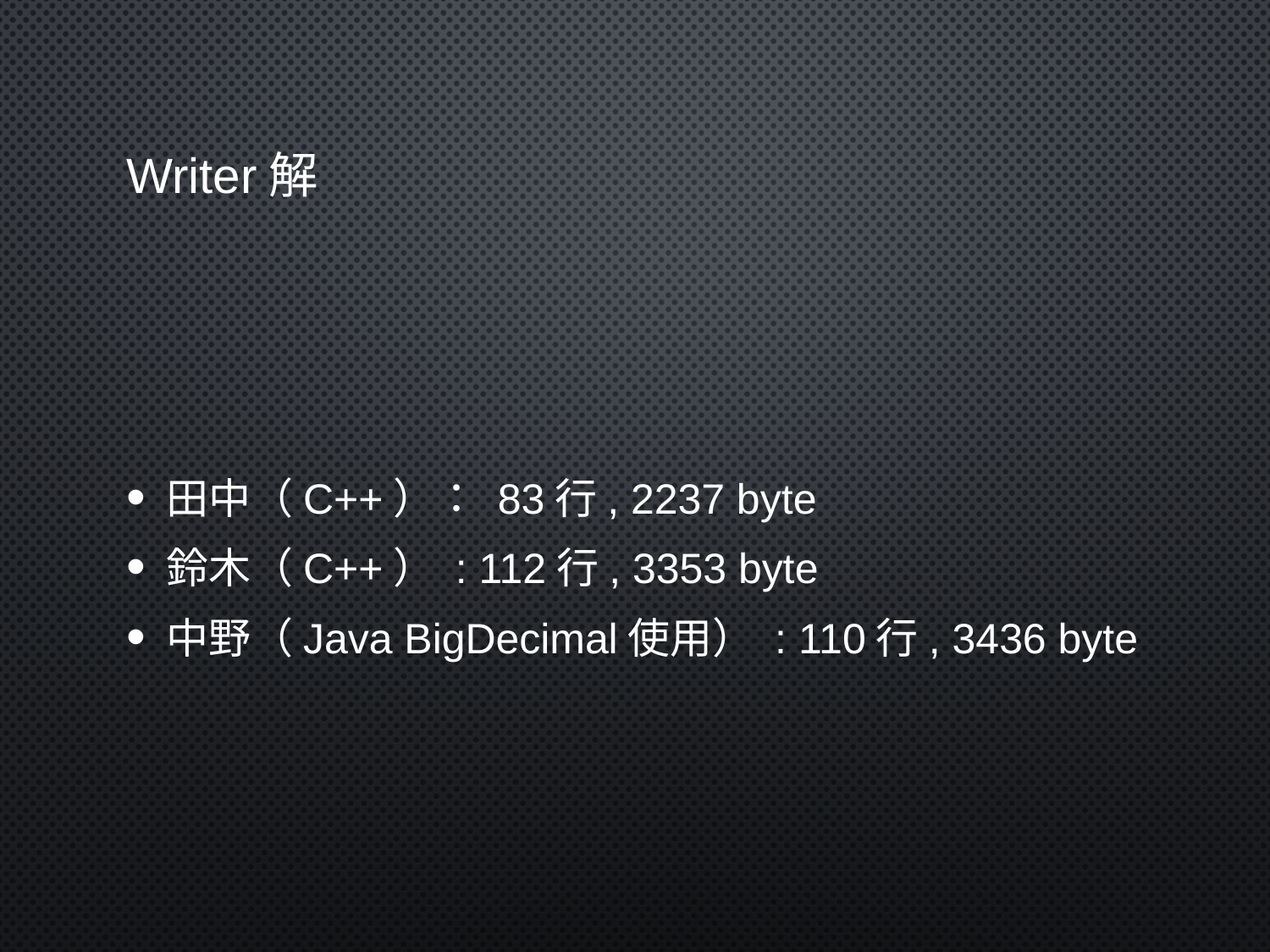

# Writer解
田中（C++）： 83行, 2237 byte
鈴木（C++） : 112行, 3353 byte
中野（Java BigDecimal使用） : 110行, 3436 byte